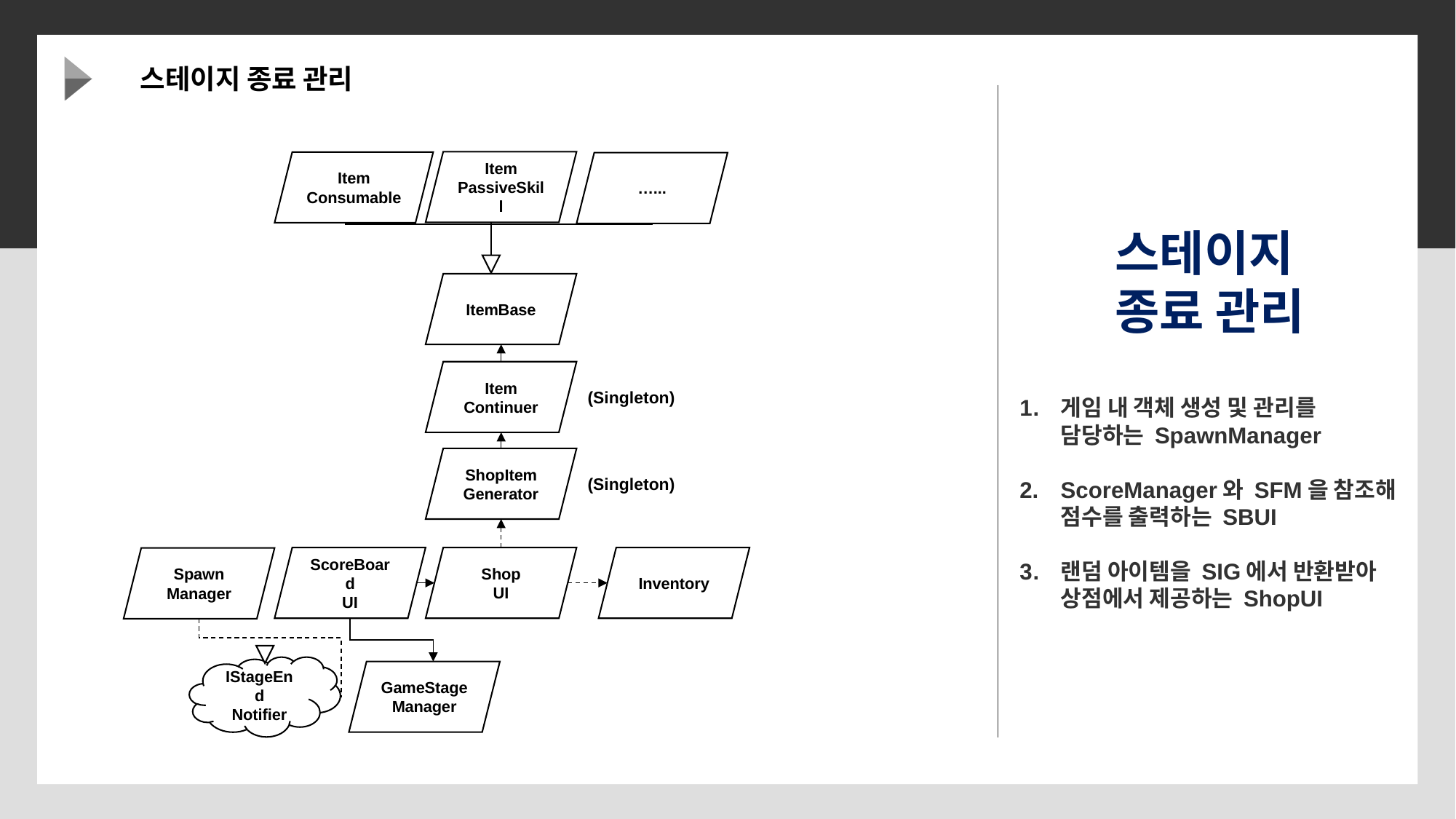

스테이지 종료 관리
Item
PassiveSkill
Item
Consumable
…...
스테이지
종료 관리

게임 내 객체 생성 및 관리를 담당하는 SpawnManager

ScoreManager와 SFM을 참조해 점수를 출력하는 SBUI

랜덤 아이템을 SIG에서 반환받아 상점에서 제공하는 ShopUI

ItemBase
Item
Continuer
(Singleton)
ShopItem
Generator
(Singleton)
ScoreBoard
UI
Shop
UI
Inventory
Spawn
Manager

IStageEnd
Notifier
GameStage
Manager